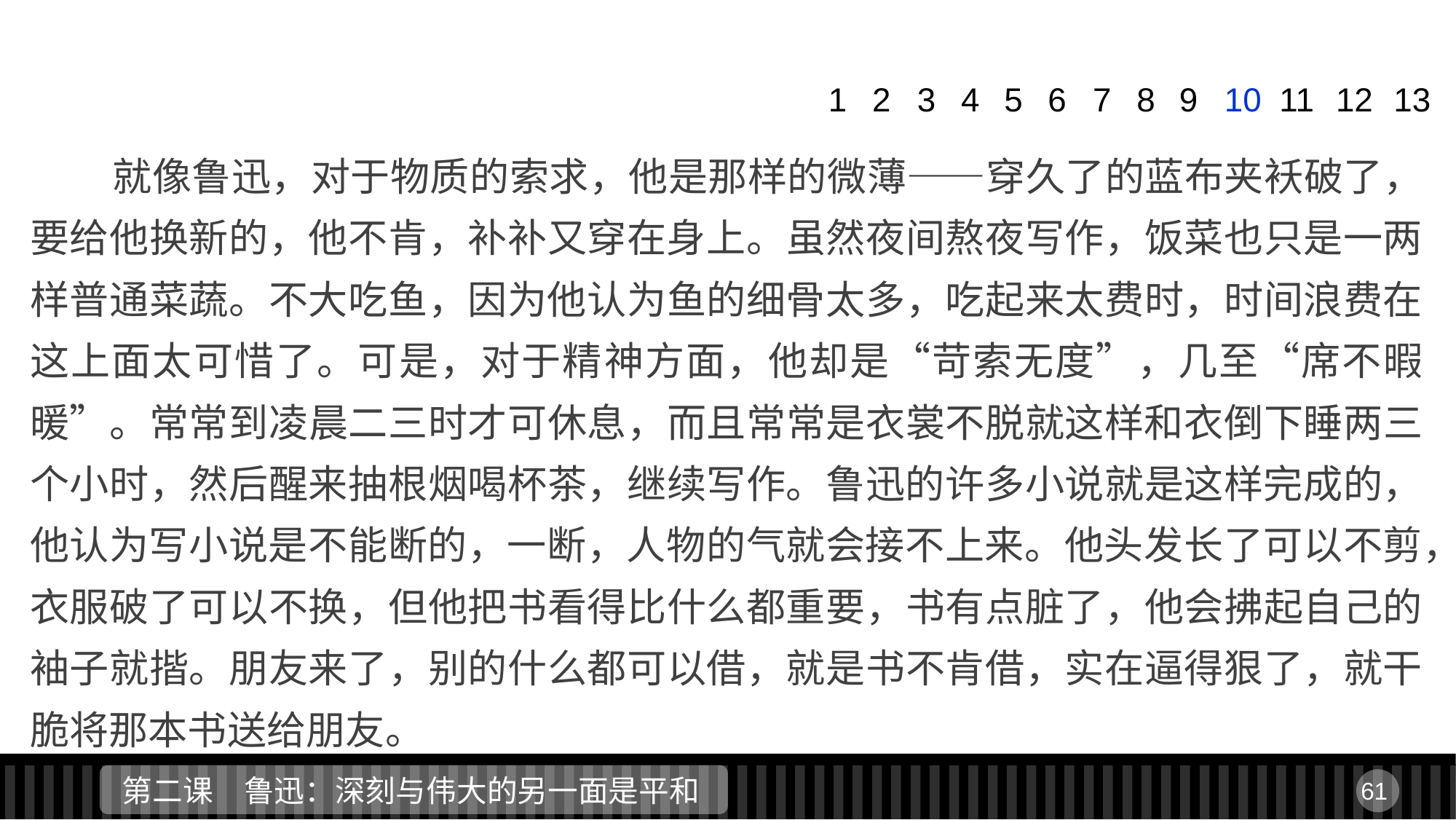

1
2
3
4
5
6
7
8
9
10
11
12
13
        就像鲁迅，对于物质的索求，他是那样的微薄——穿久了的蓝布夹袄破了，要给他换新的，他不肯，补补又穿在身上。虽然夜间熬夜写作，饭菜也只是一两样普通菜蔬。不大吃鱼，因为他认为鱼的细骨太多，吃起来太费时，时间浪费在这上面太可惜了。可是，对于精神方面，他却是“苛索无度”，几至“席不暇暖”。常常到凌晨二三时才可休息，而且常常是衣裳不脱就这样和衣倒下睡两三个小时，然后醒来抽根烟喝杯茶，继续写作。鲁迅的许多小说就是这样完成的，他认为写小说是不能断的，一断，人物的气就会接不上来。他头发长了可以不剪，衣服破了可以不换，但他把书看得比什么都重要，书有点脏了，他会拂起自己的袖子就揩。朋友来了，别的什么都可以借，就是书不肯借，实在逼得狠了，就干脆将那本书送给朋友。